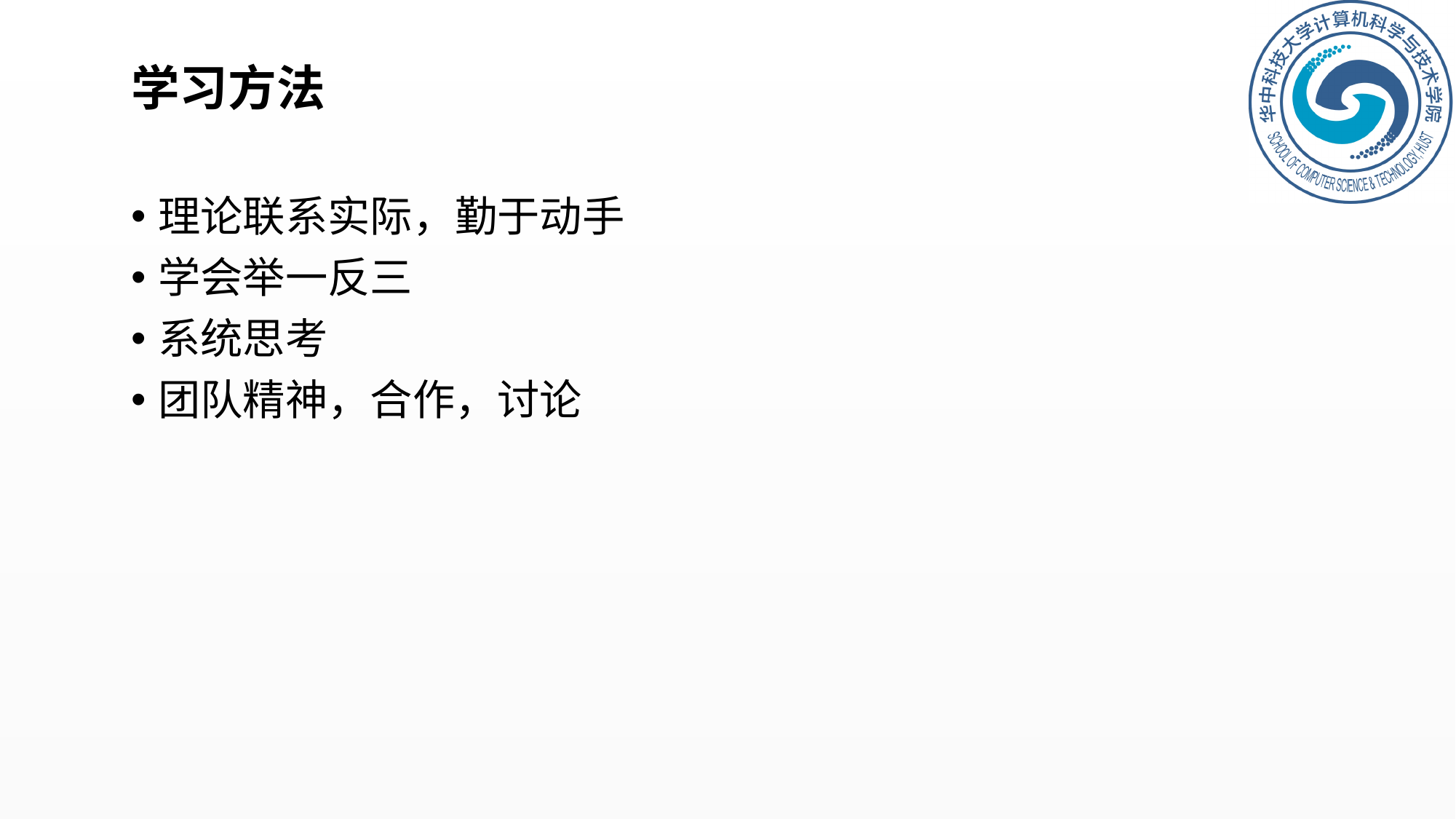

# 学习方法
理论联系实际，勤于动手
学会举一反三
系统思考
团队精神，合作，讨论